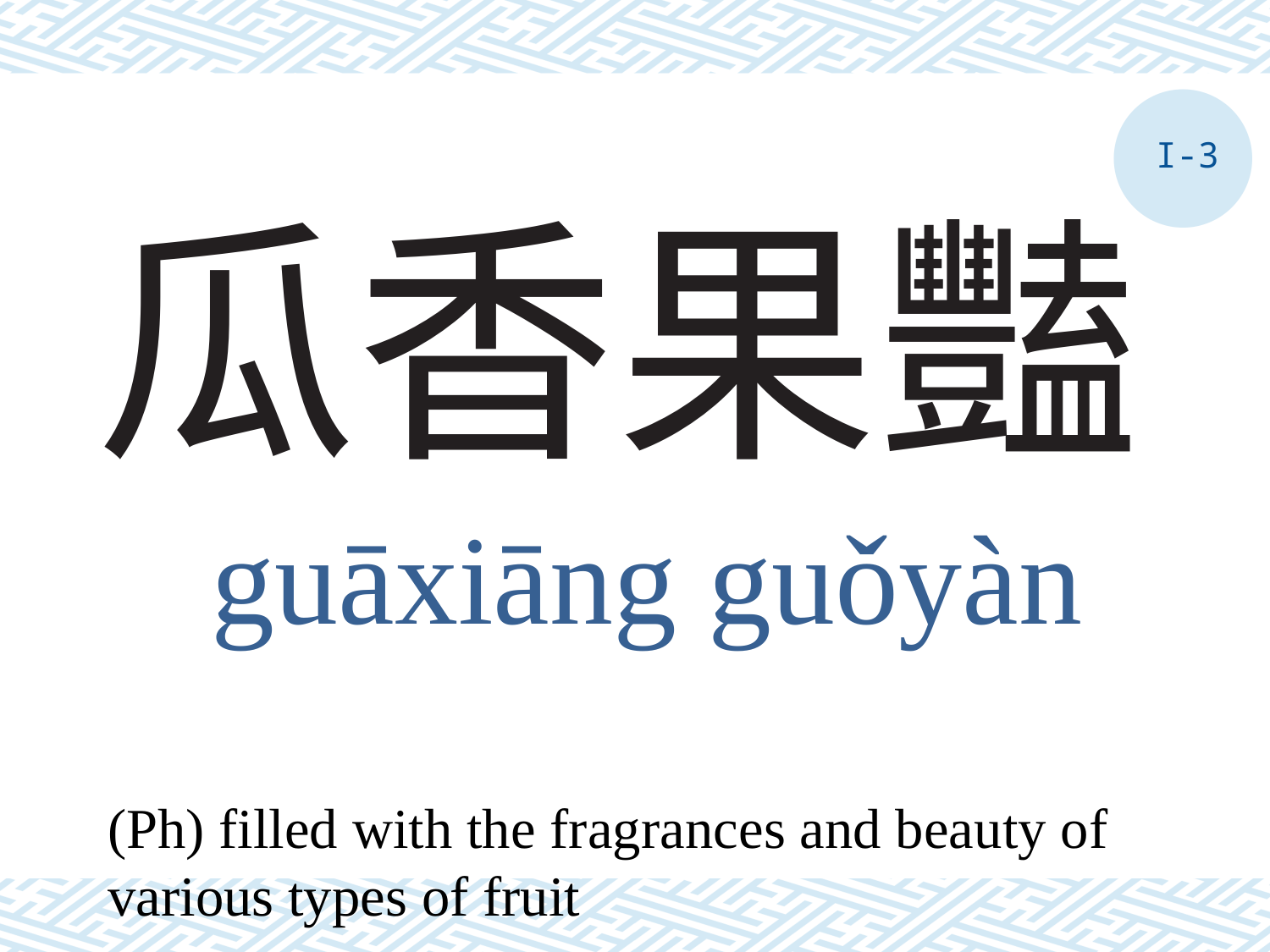

I-3

# 瓜香果豔
guāxiāng guǒyàn
(Ph) filled with the fragrances and beauty of various types of fruit